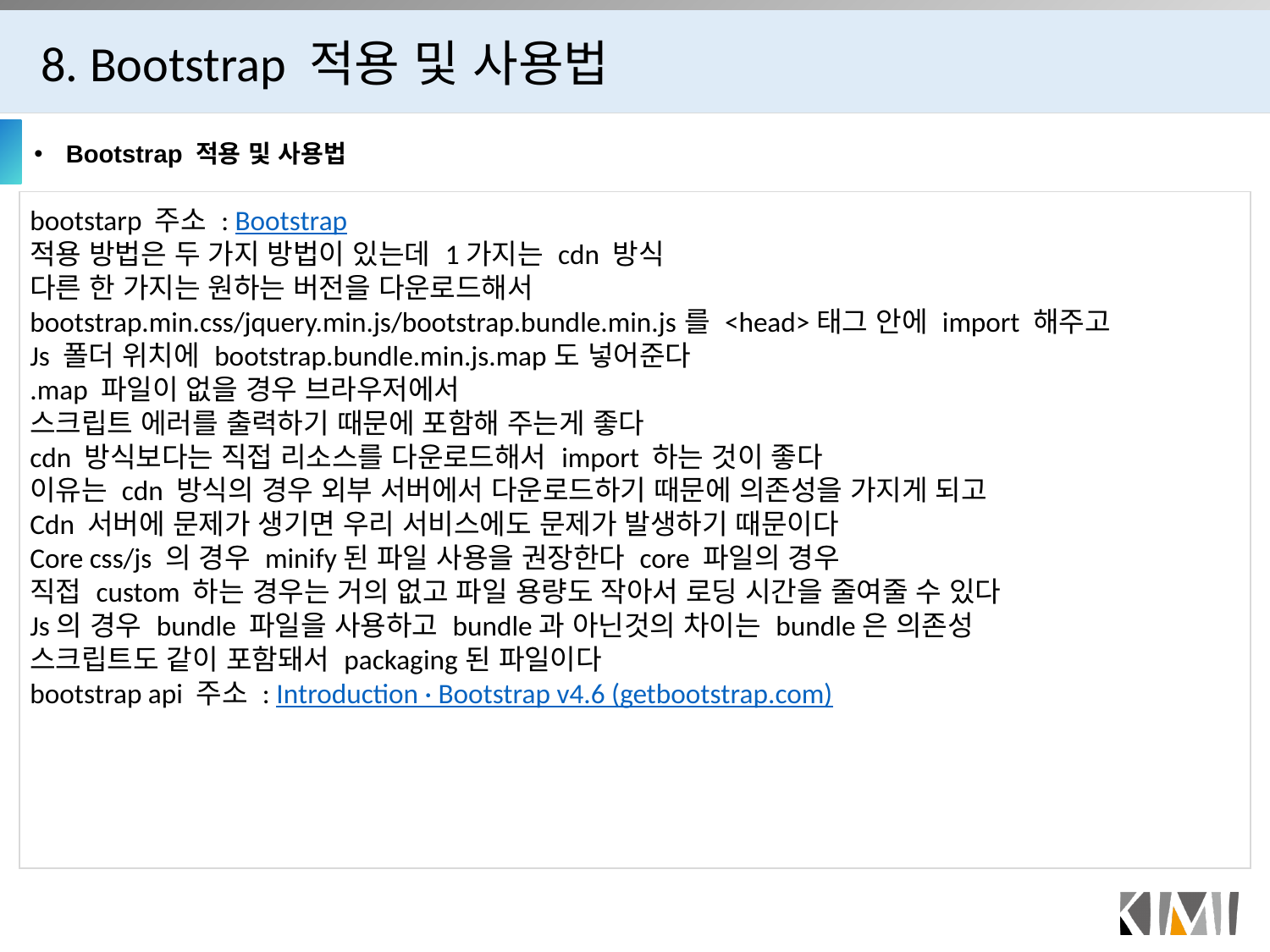

8. Bootstrap 적용 및 사용법
Bootstrap 적용 및 사용법
bootstarp 주소 : Bootstrap
적용 방법은 두 가지 방법이 있는데 1가지는 cdn 방식
다른 한 가지는 원하는 버전을 다운로드해서
bootstrap.min.css/jquery.min.js/bootstrap.bundle.min.js를 <head>태그 안에 import 해주고
Js 폴더 위치에 bootstrap.bundle.min.js.map도 넣어준다
.map 파일이 없을 경우 브라우저에서
스크립트 에러를 출력하기 때문에 포함해 주는게 좋다
cdn 방식보다는 직접 리소스를 다운로드해서 import 하는 것이 좋다
이유는 cdn 방식의 경우 외부 서버에서 다운로드하기 때문에 의존성을 가지게 되고
Cdn 서버에 문제가 생기면 우리 서비스에도 문제가 발생하기 때문이다
Core css/js 의 경우 minify된 파일 사용을 권장한다 core 파일의 경우
직접 custom 하는 경우는 거의 없고 파일 용량도 작아서 로딩 시간을 줄여줄 수 있다
Js의 경우 bundle 파일을 사용하고 bundle과 아닌것의 차이는 bundle은 의존성
스크립트도 같이 포함돼서 packaging된 파일이다
bootstrap api 주소 : Introduction · Bootstrap v4.6 (getbootstrap.com)